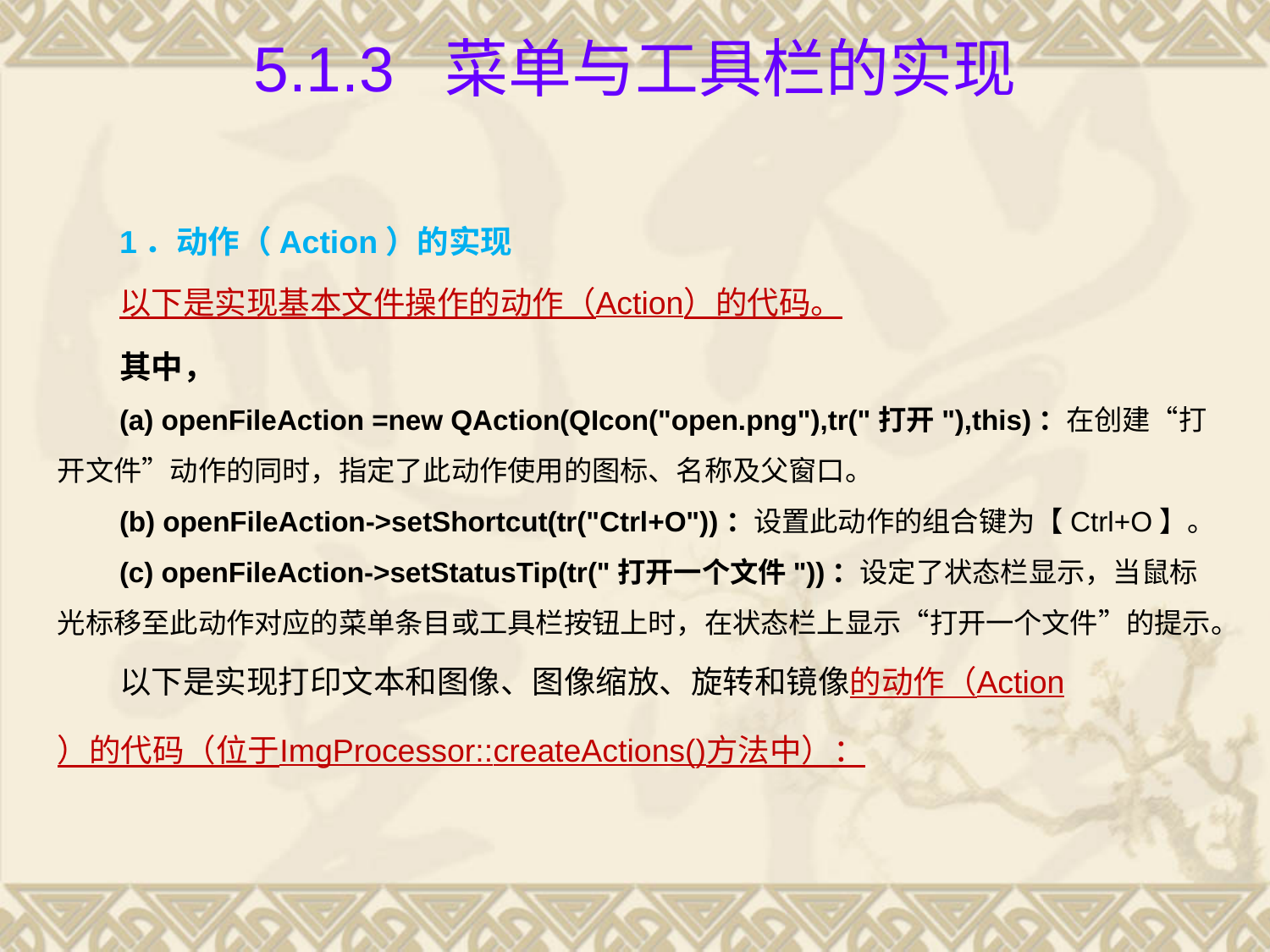

# 5.1.3  菜单与工具栏的实现
1．动作（Action）的实现
以下是实现基本文件操作的动作（Action）的代码。
其中，
(a) openFileAction =new QAction(QIcon("open.png"),tr("打开"),this)：在创建“打开文件”动作的同时，指定了此动作使用的图标、名称及父窗口。
(b) openFileAction->setShortcut(tr("Ctrl+O"))：设置此动作的组合键为【Ctrl+O】。
(c) openFileAction->setStatusTip(tr("打开一个文件"))：设定了状态栏显示，当鼠标光标移至此动作对应的菜单条目或工具栏按钮上时，在状态栏上显示“打开一个文件”的提示。
以下是实现打印文本和图像、图像缩放、旋转和镜像的动作（Action）的代码（位于ImgProcessor::createActions()方法中）：